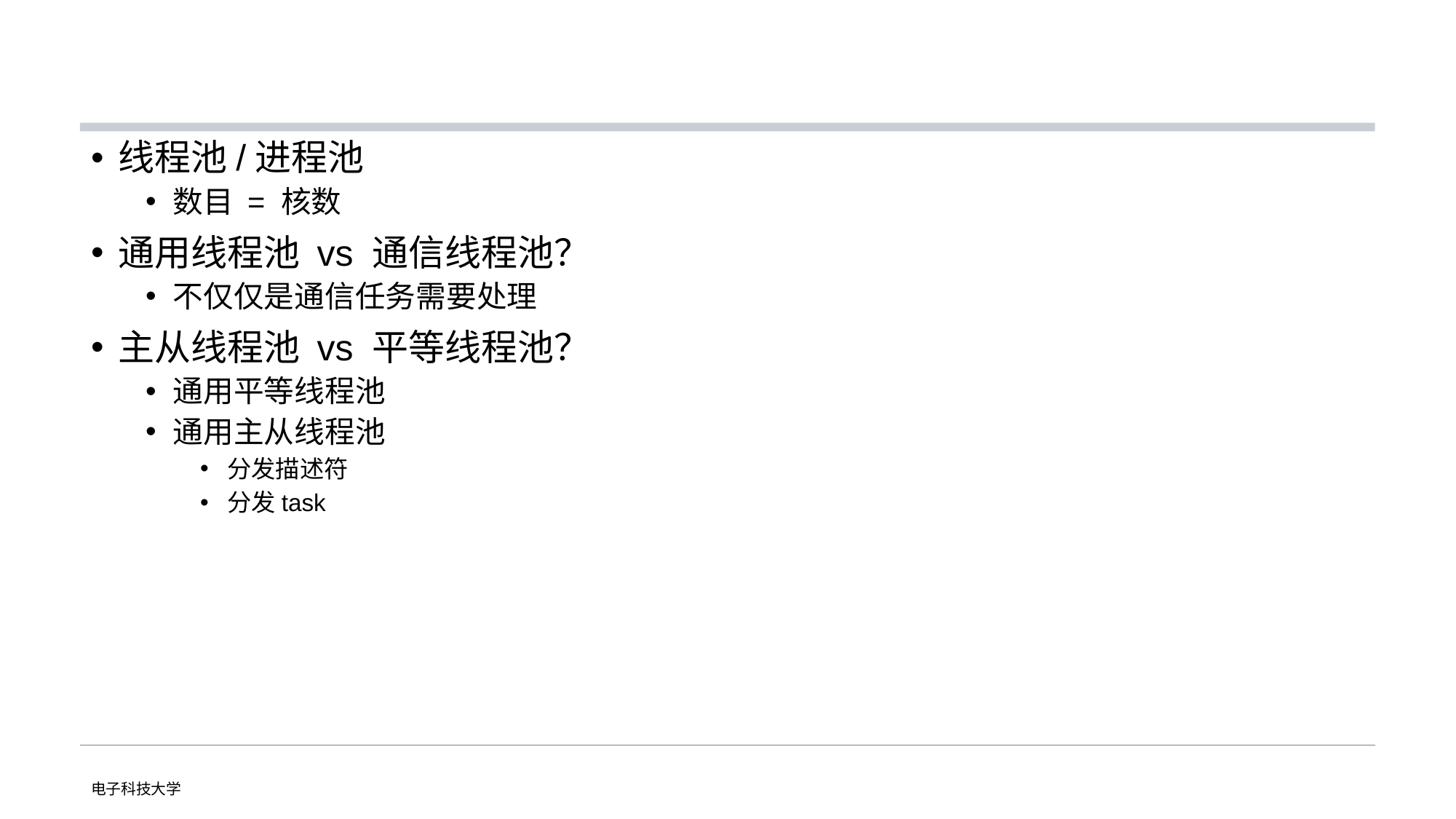

#
线程池/进程池
数目 = 核数
通用线程池 vs 通信线程池？
不仅仅是通信任务需要处理
主从线程池 vs 平等线程池？
通用平等线程池
通用主从线程池
分发描述符
分发task

电子科技大学